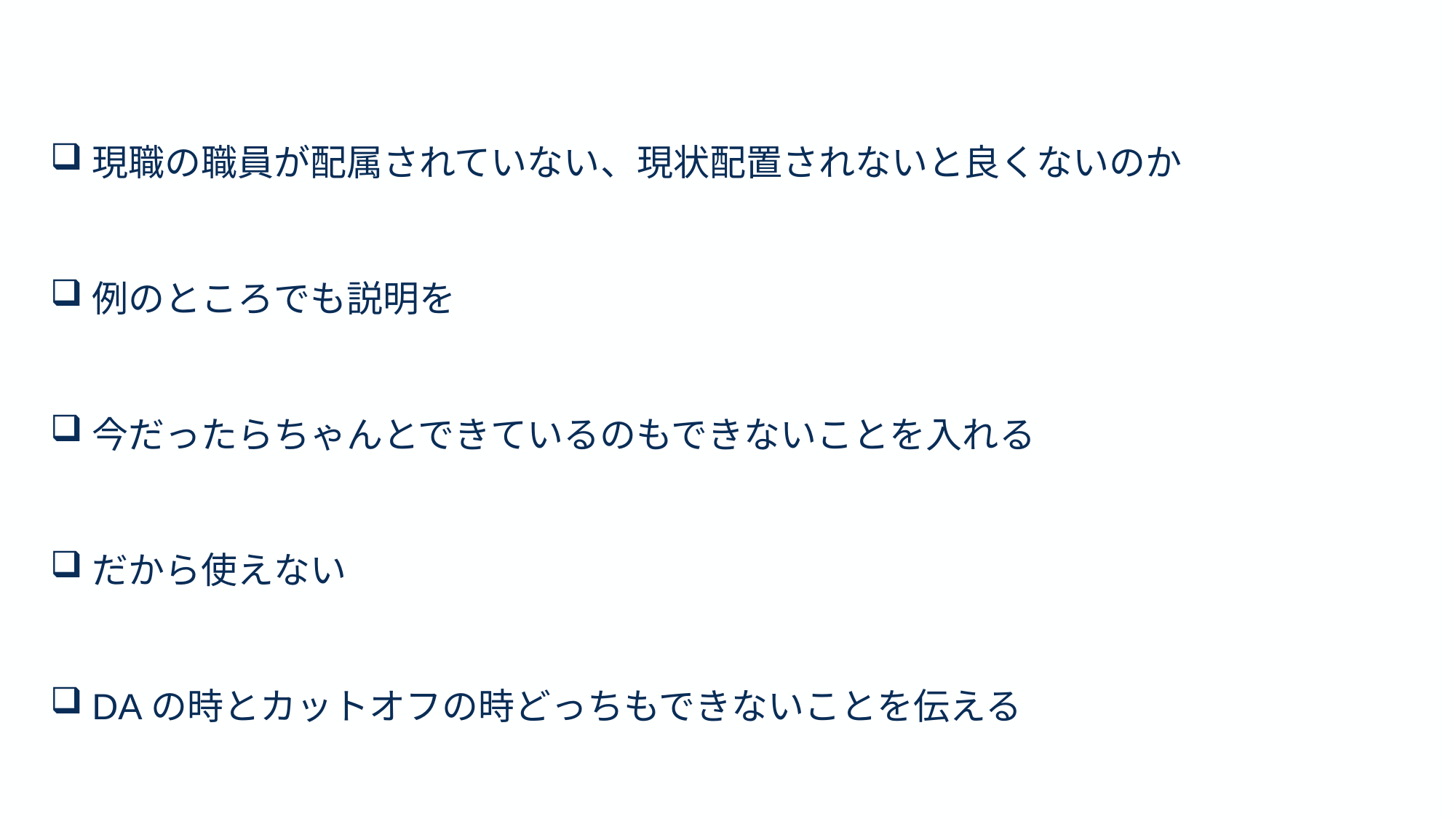

#
28
現職の職員が配属されていない、現状配置されないと良くないのか

例のところでも説明を

今だったらちゃんとできているのもできないことを入れる

だから使えない

DAの時とカットオフの時どっちもできないことを伝える